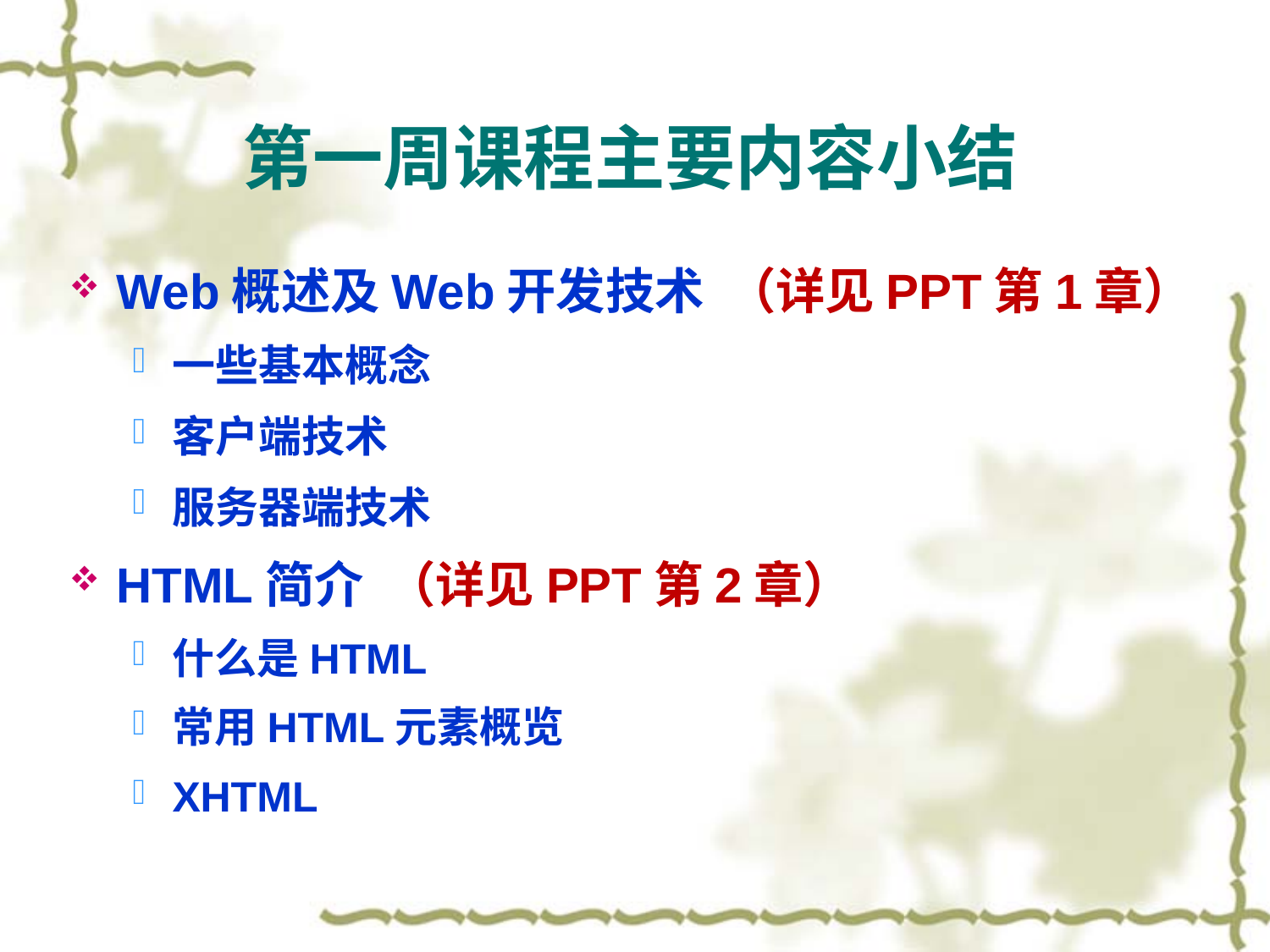

# 第一周课程主要内容小结
Web概述及Web开发技术  （详见PPT第1章）
一些基本概念
客户端技术
服务器端技术
HTML简介  （详见PPT第2章）
什么是HTML
常用HTML元素概览
XHTML